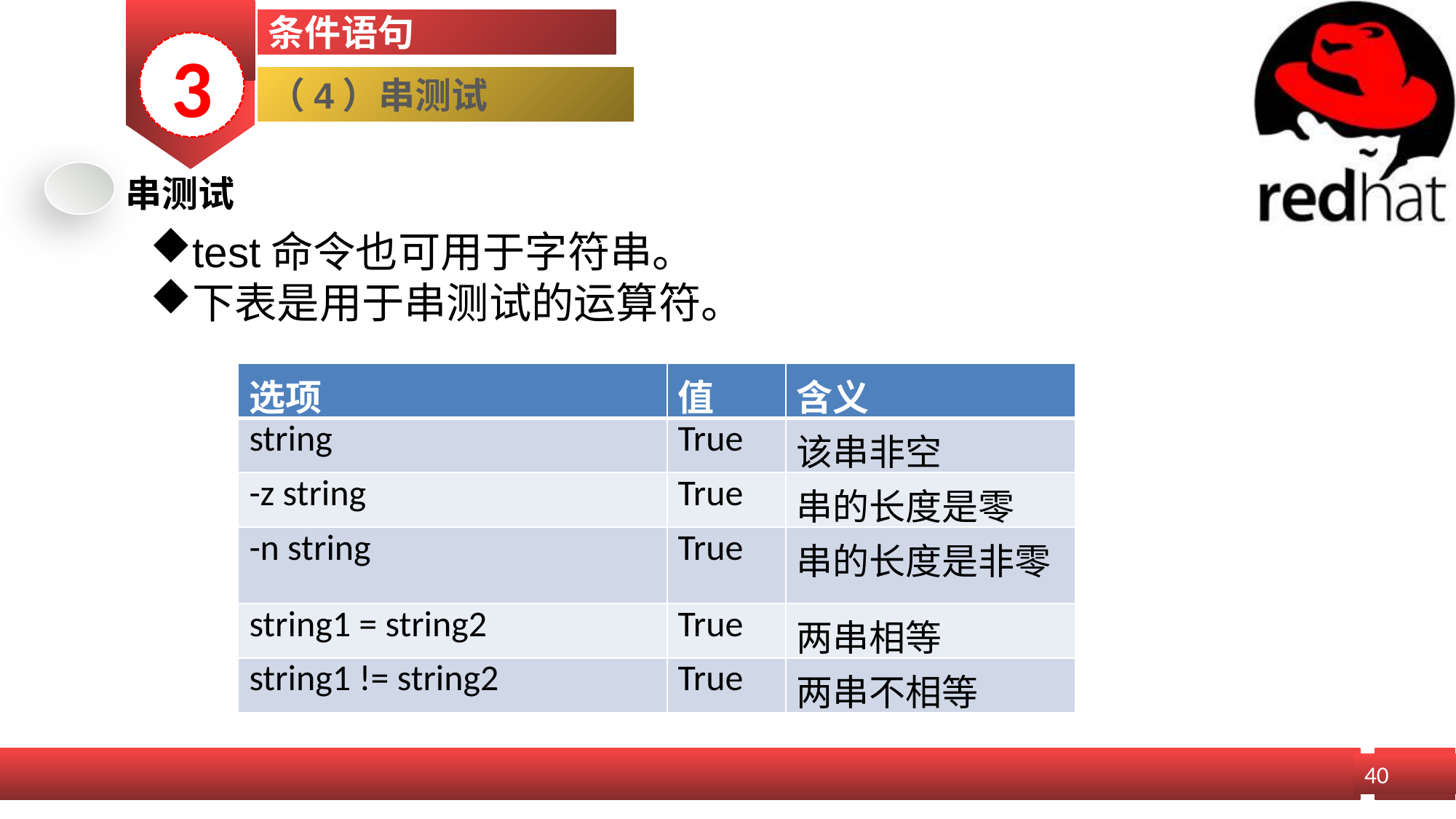

条件语句
3
（4）串测试

串测试
test命令也可用于字符串。
下表是用于串测试的运算符。

| 选项 | 值 | 含义 |
| --- | --- | --- |
| string | True | 该串非空 |
| -z string | True | 串的长度是零 |
| -n string | True | 串的长度是非零 |
| string1 = string2 | True | 两串相等 |
| string1 != string2 | True | 两串不相等 |